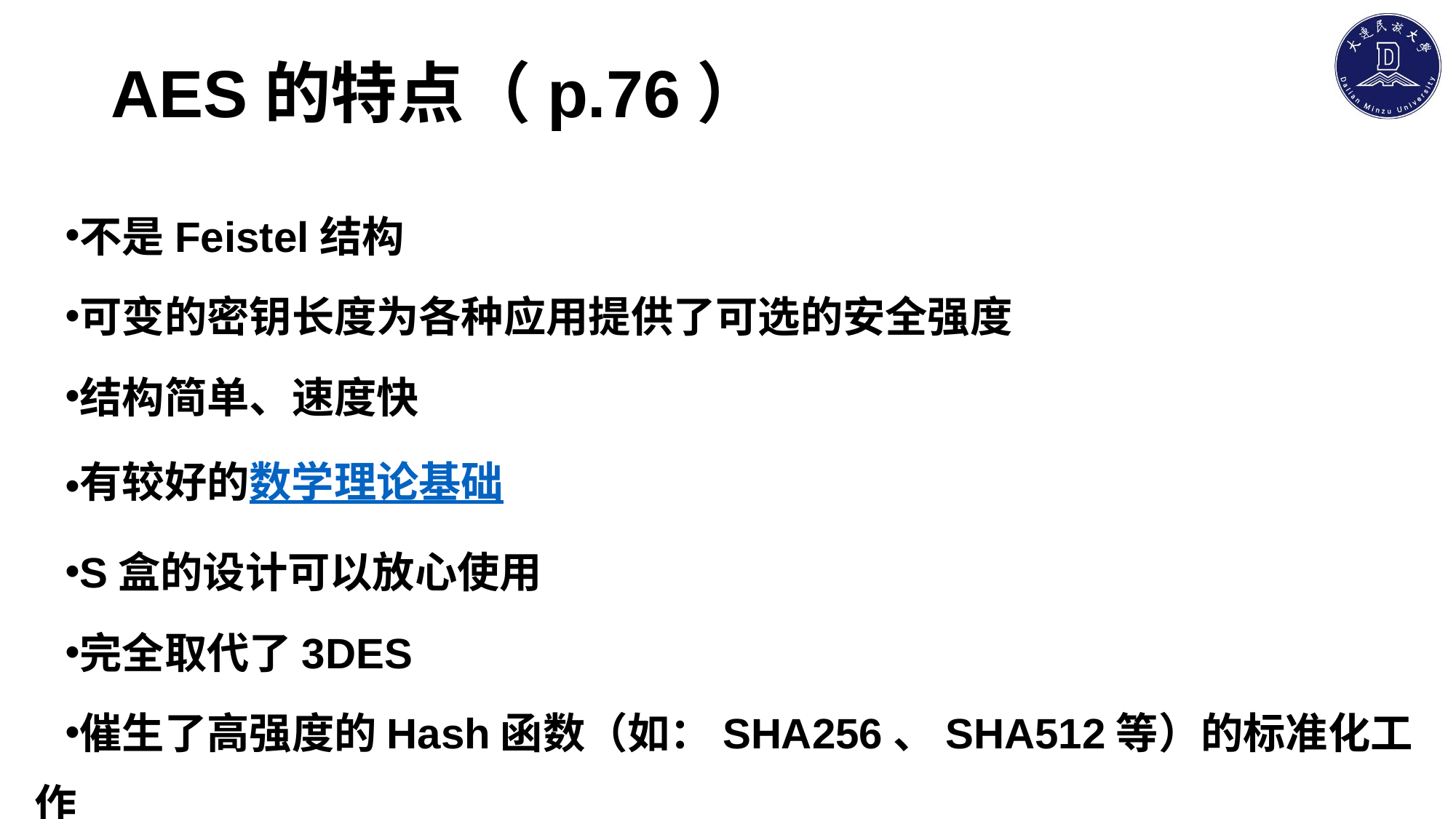

# AES的特点（p.76）
不是Feistel结构
可变的密钥长度为各种应用提供了可选的安全强度
结构简单、速度快
有较好的数学理论基础
S盒的设计可以放心使用
完全取代了3DES
催生了高强度的Hash函数（如：SHA256、SHA512等）的标准化工作